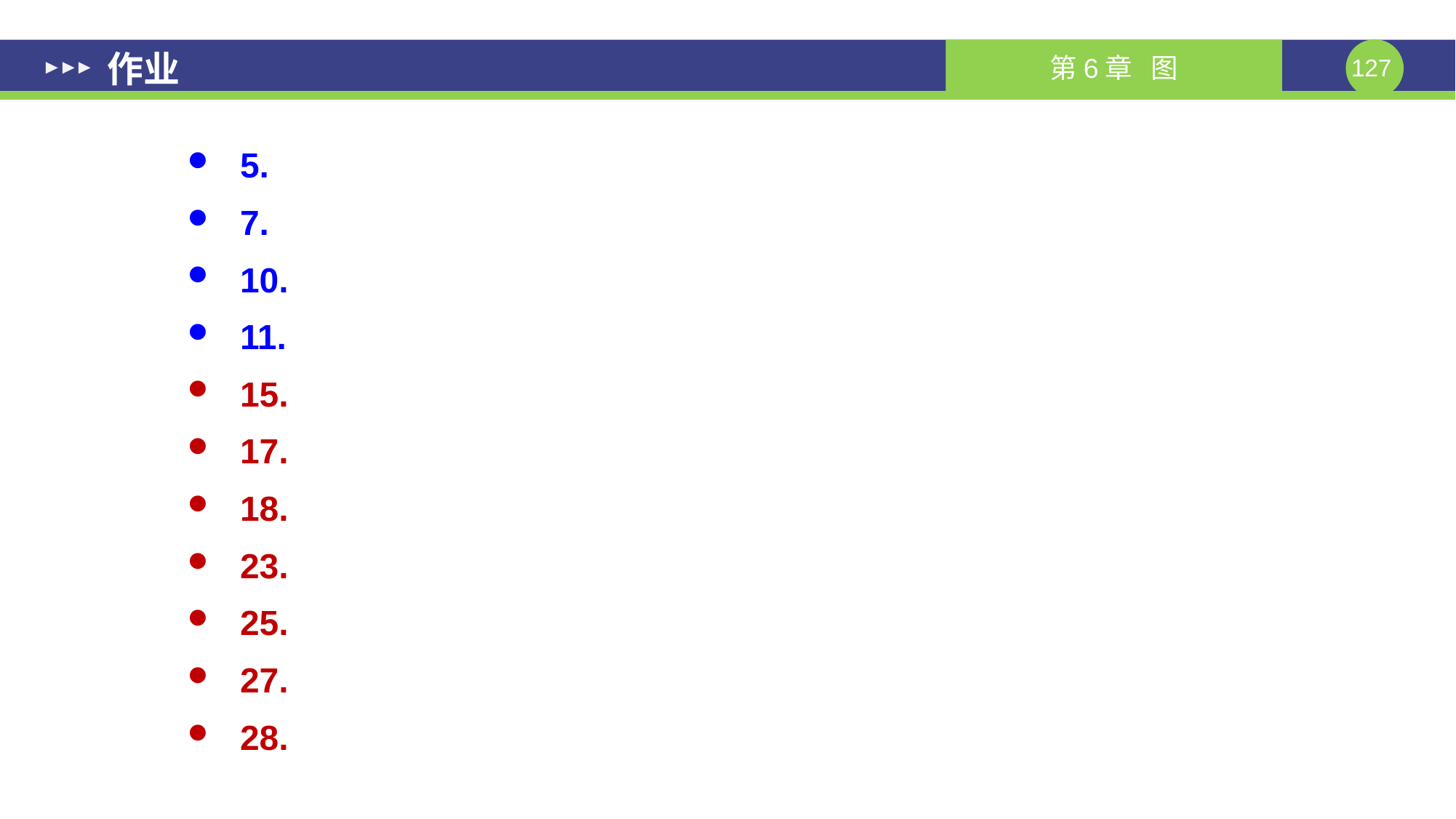

# 作业
5.
7.
10.
11.
15.
17.
18.
23.
25.
27.
28.